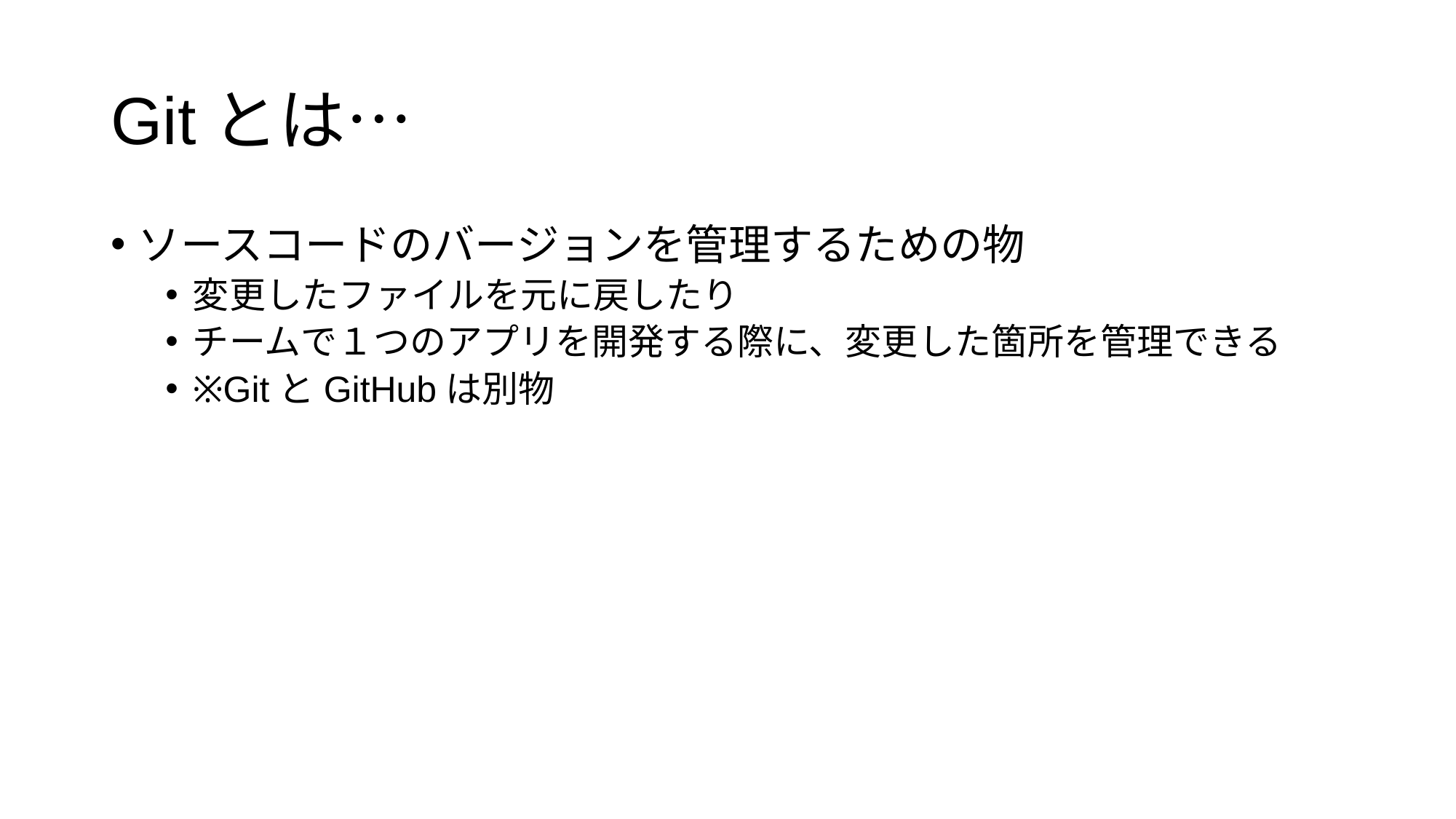

# Gitとは…
ソースコードのバージョンを管理するための物
変更したファイルを元に戻したり
チームで１つのアプリを開発する際に、変更した箇所を管理できる
※GitとGitHubは別物